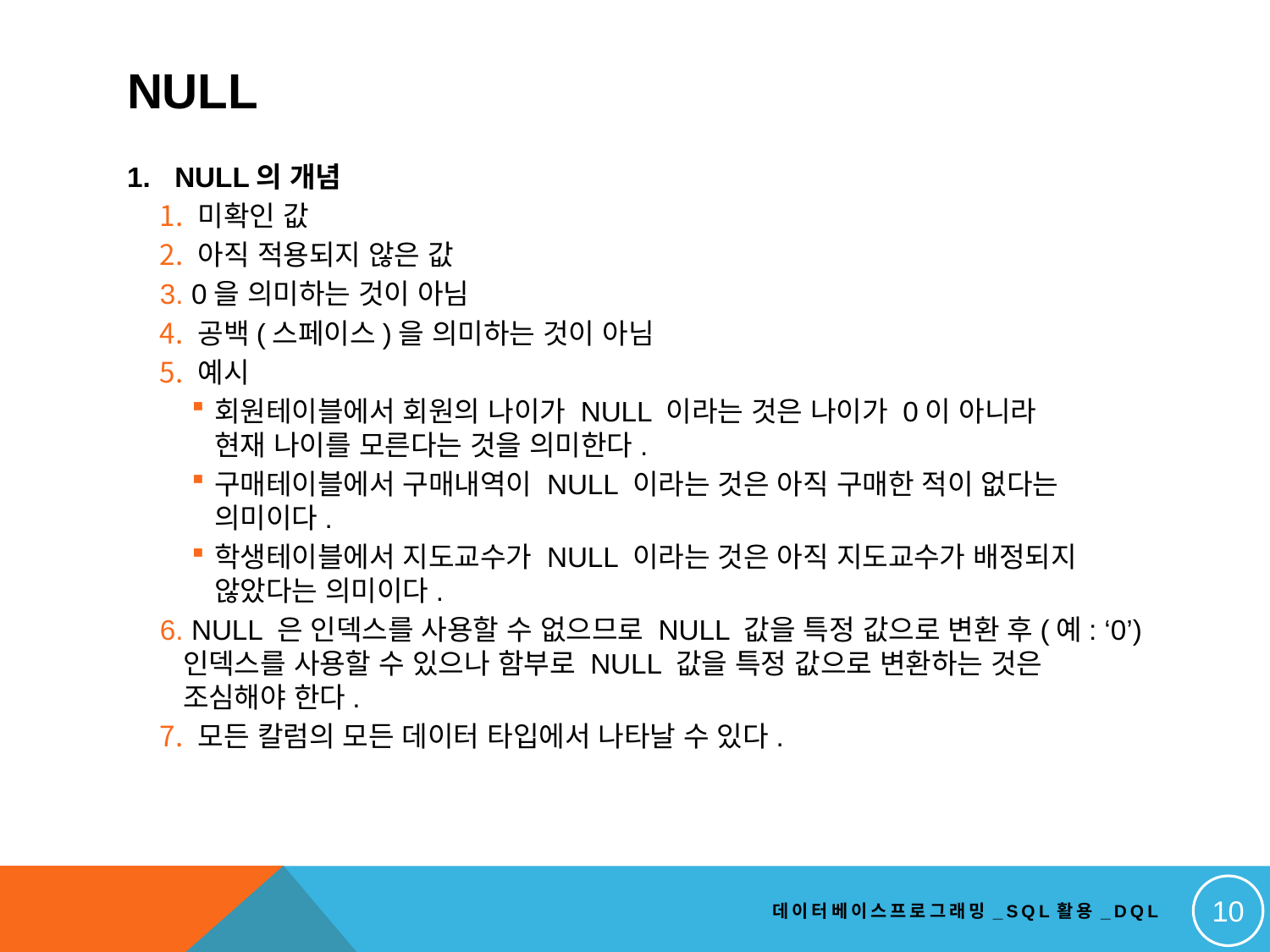

# NULL
NULL의 개념
 미확인 값
 아직 적용되지 않은 값
 0을 의미하는 것이 아님
 공백(스페이스)을 의미하는 것이 아님
 예시
회원테이블에서 회원의 나이가 NULL 이라는 것은 나이가 0이 아니라
현재 나이를 모른다는 것을 의미한다.
구매테이블에서 구매내역이 NULL 이라는 것은 아직 구매한 적이 없다는 의미이다.
학생테이블에서 지도교수가 NULL 이라는 것은 아직 지도교수가 배정되지 않았다는 의미이다.
 NULL 은 인덱스를 사용할 수 없으므로 NULL 값을 특정 값으로 변환 후(예: ‘0’) 인덱스를 사용할 수 있으나 함부로 NULL 값을 특정 값으로 변환하는 것은 조심해야 한다.
 모든 칼럼의 모든 데이터 타입에서 나타날 수 있다.
10
데이터베이스프로그래밍_SQL활용_DQL